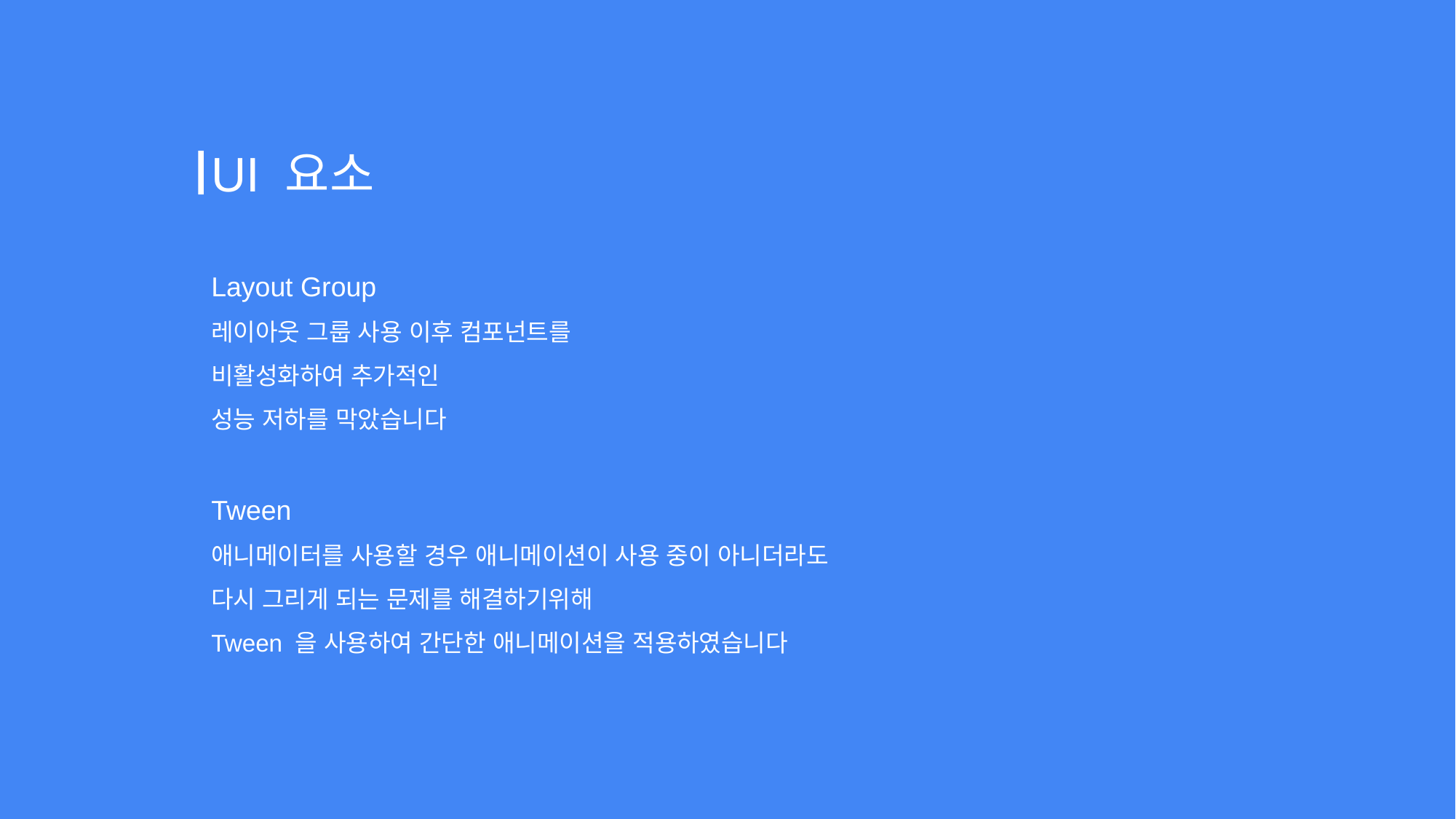

UI 요소

Layout Group
레이아웃 그룹 사용 이후 컴포넌트를
비활성화하여 추가적인
성능 저하를 막았습니다

Tween
애니메이터를 사용할 경우 애니메이션이 사용 중이 아니더라도
다시 그리게 되는 문제를 해결하기위해
Tween 을 사용하여 간단한 애니메이션을 적용하였습니다